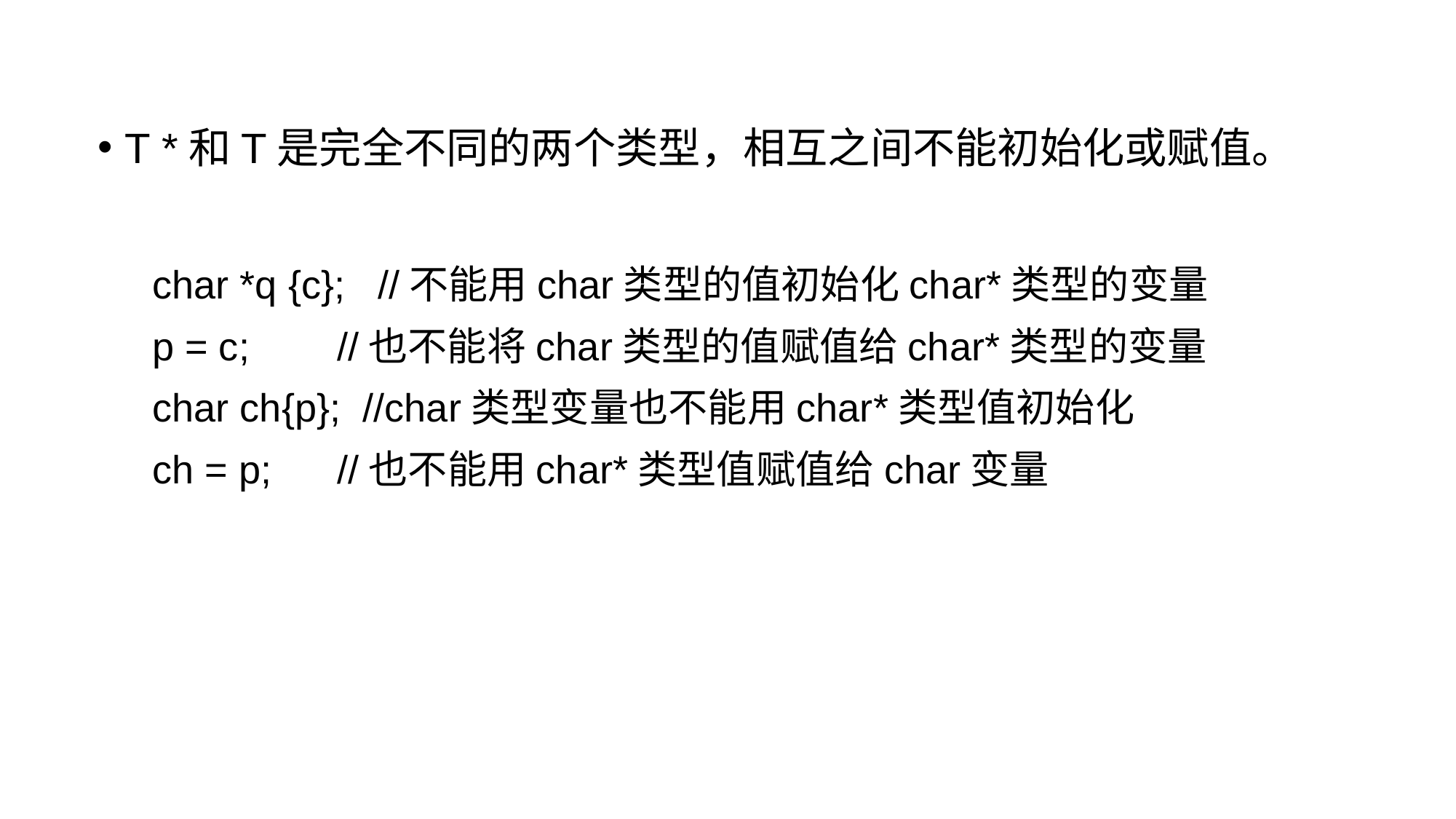

T *和T是完全不同的两个类型，相互之间不能初始化或赋值。

char *q {c};   //不能用char类型的值初始化char*类型的变量
p = c;        //也不能将char类型的值赋值给char*类型的变量
char ch{p};  //char类型变量也不能用char*类型值初始化
ch = p;      //也不能用char*类型值赋值给char变量